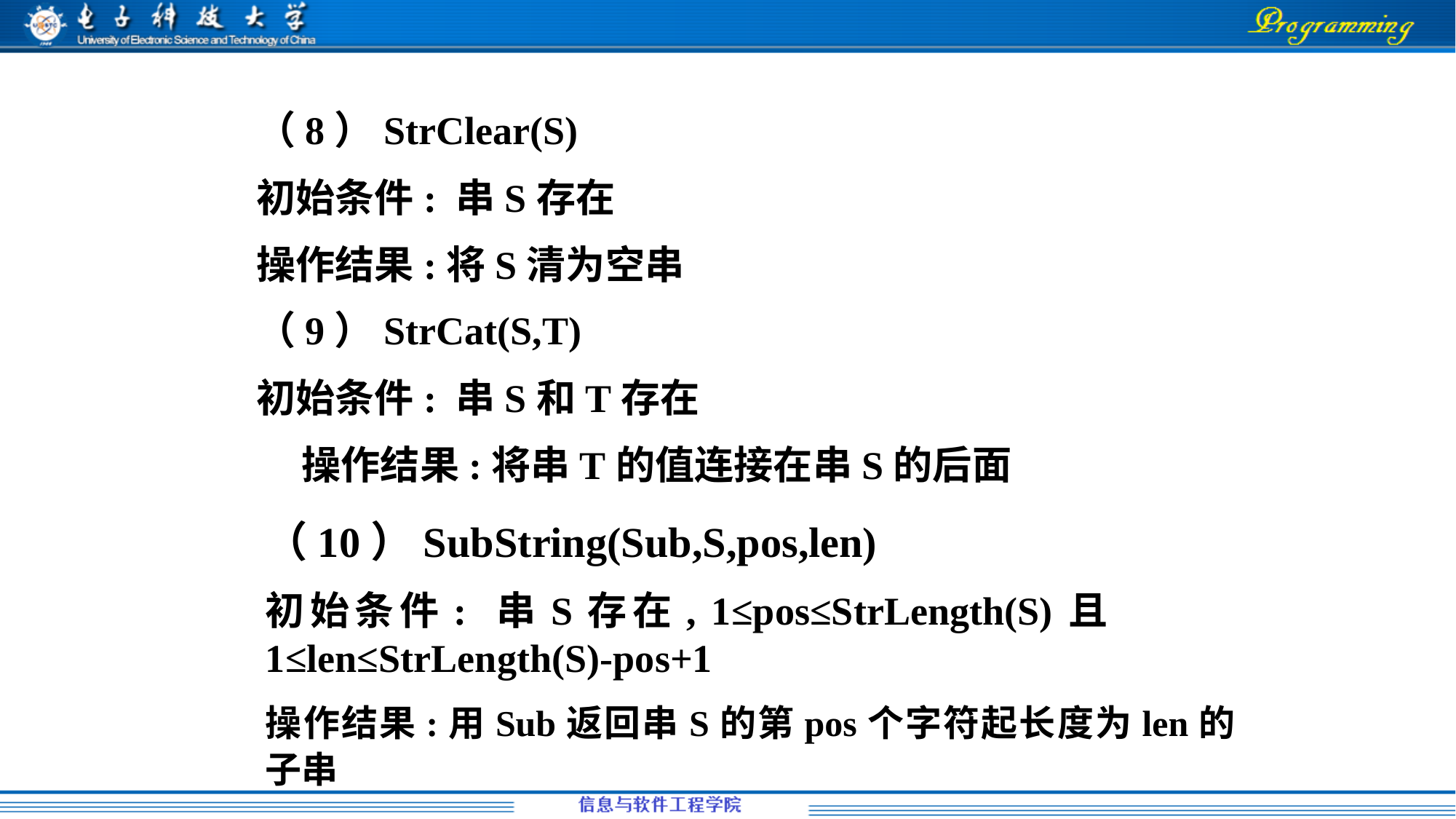

（8）StrClear(S)
初始条件: 串S存在
操作结果:将S清为空串
（9）StrCat(S,T)
初始条件: 串S和T存在
    操作结果:将串T的值连接在串S的后面
（10）SubString(Sub,S,pos,len)
初始条件: 串S存在, 1≤pos≤StrLength(S)且          1≤len≤StrLength(S)-pos+1
操作结果:用Sub返回串S的第pos个字符起长度为len的子串